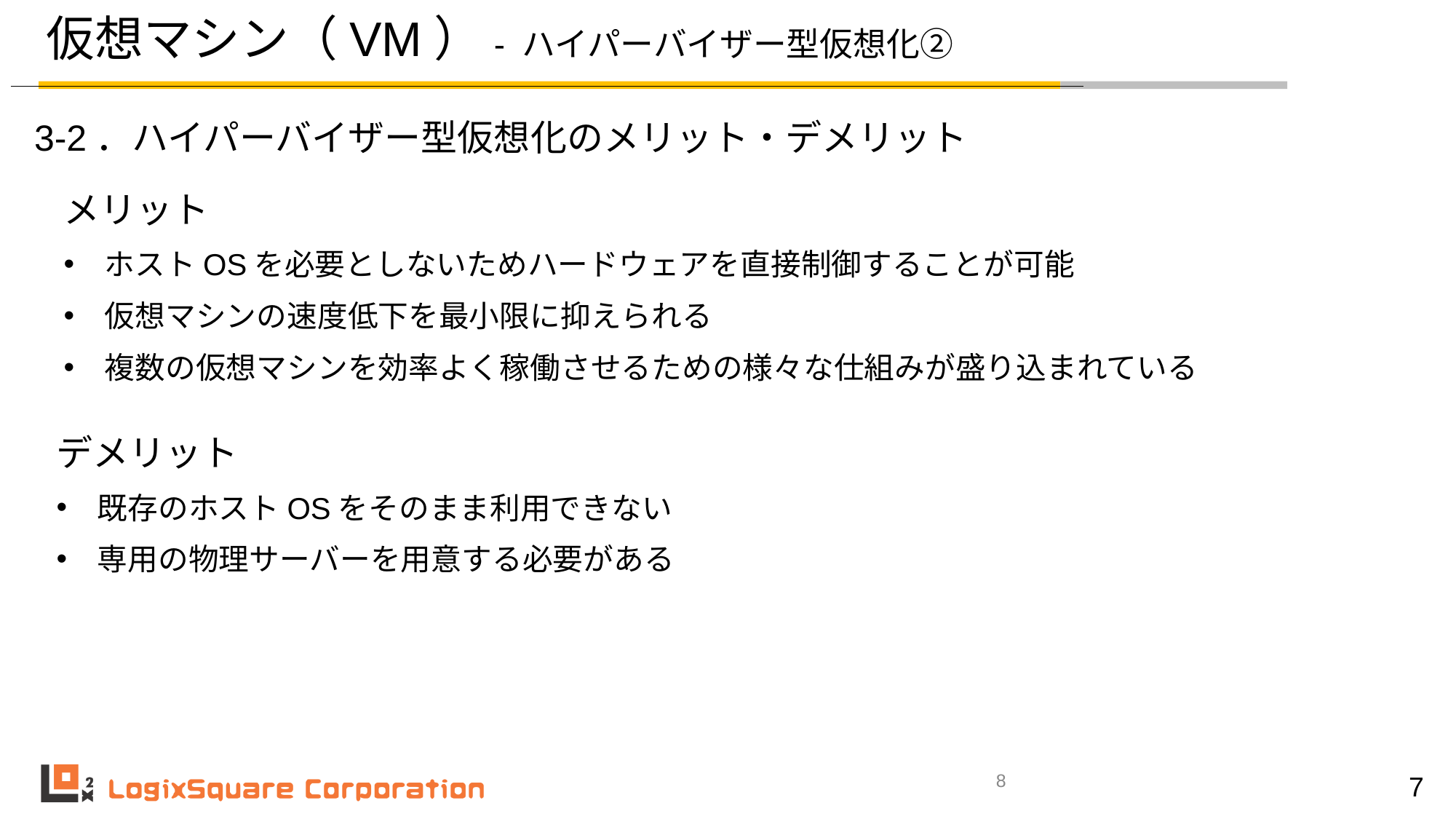

# 仮想マシン（VM）- ハイパーバイザー型仮想化②

3-2．ハイパーバイザー型仮想化のメリット・デメリット
メリット
ホストOSを必要としないためハードウェアを直接制御することが可能
仮想マシンの速度低下を最小限に抑えられる
複数の仮想マシンを効率よく稼働させるための様々な仕組みが盛り込まれている

デメリット
既存のホストOSをそのまま利用できない
専用の物理サーバーを用意する必要がある

7
8